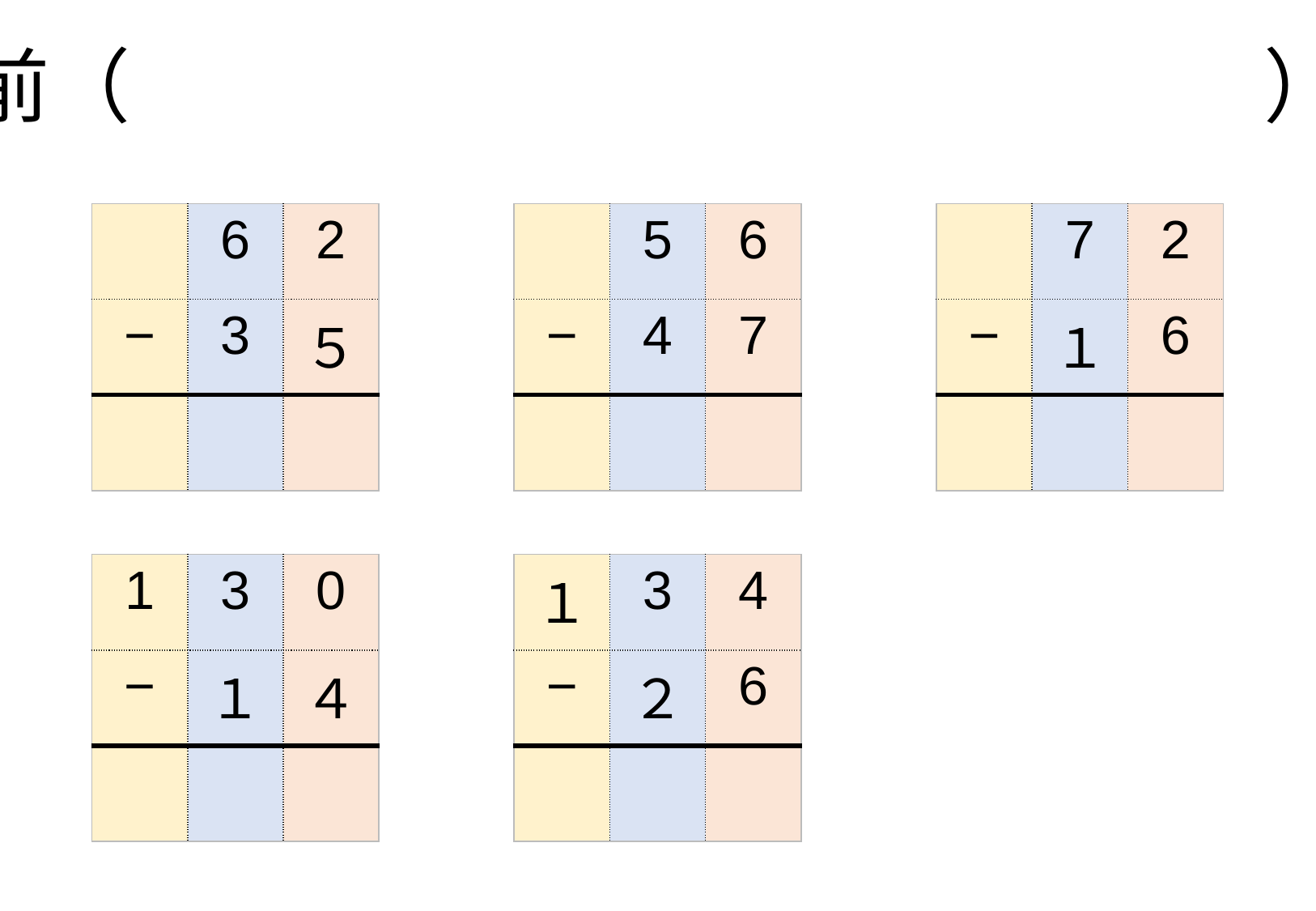

名前（　　　　　　　　　　　　　　）
|  | 6 | 2 |
| --- | --- | --- |
| − | 3 | ５ |
|  |  |  |
|  | 5 | 6 |
| --- | --- | --- |
| − | 4 | 7 |
|  |  |  |
|  | 7 | 2 |
| --- | --- | --- |
| − | １ | 6 |
|  |  |  |
| 1 | 3 | 0 |
| --- | --- | --- |
| − | １ | ４ |
|  |  |  |
| １ | 3 | 4 |
| --- | --- | --- |
| − | ２ | 6 |
|  |  |  |